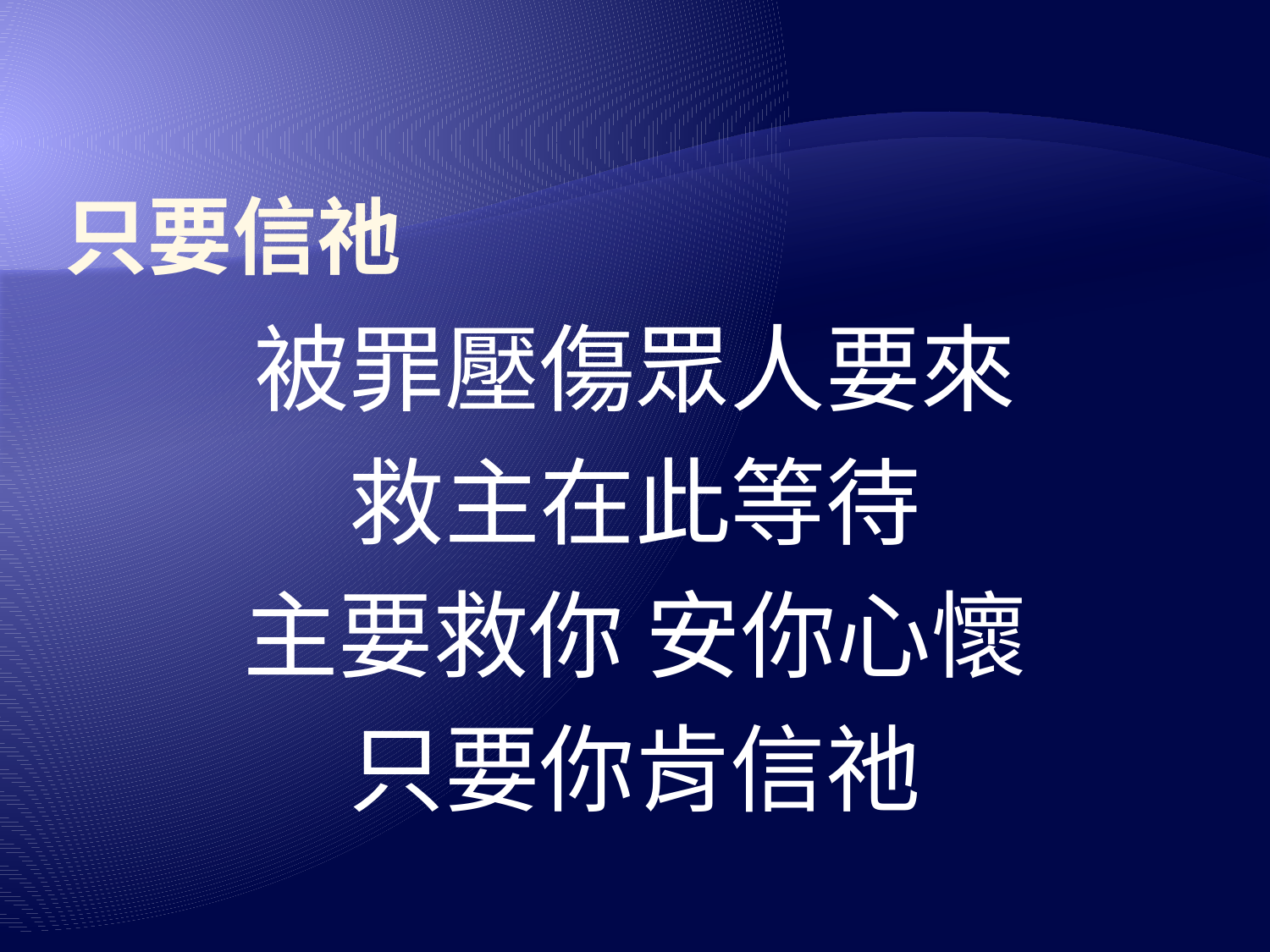

# 只要信祂
被罪壓傷眾人要來
救主在此等待
主要救你 安你心懷
只要你肯信祂